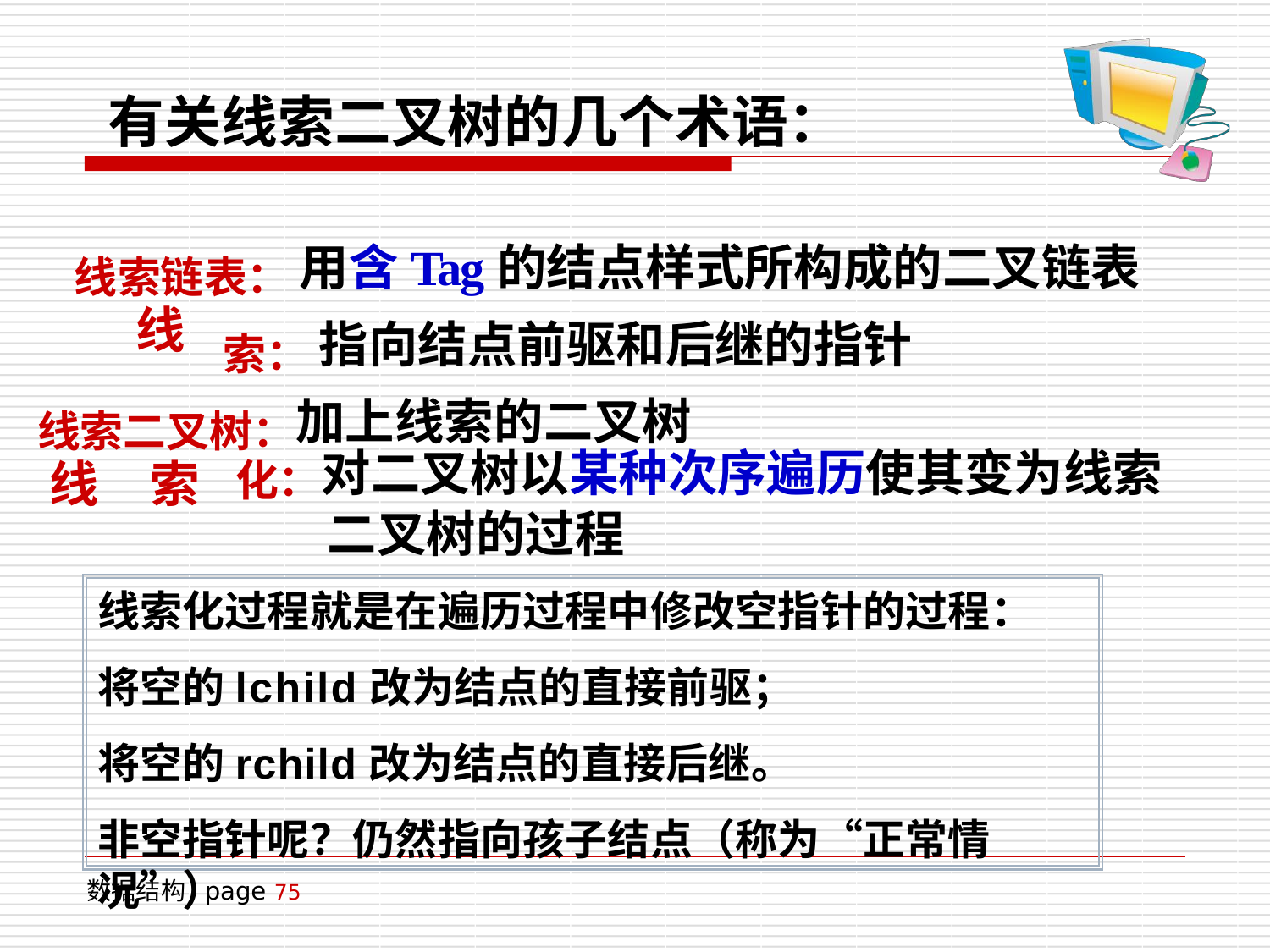

# 有关线索二叉树的几个术语：

线索链表： 用含Tag的结点样式所构成的二叉链表
索： 指向结点前驱和后继的指针
线
线索二叉树：加上线索的二叉树
化：对二叉树以某种次序遍历使其变为线索 二叉树的过程
线	索
线索化过程就是在遍历过程中修改空指针的过程： 将空的lchild改为结点的直接前驱；
将空的rchild改为结点的直接后继。
非空指针呢？仍然指向孩子结点（称为“正常情况”）

数据结构 page 75